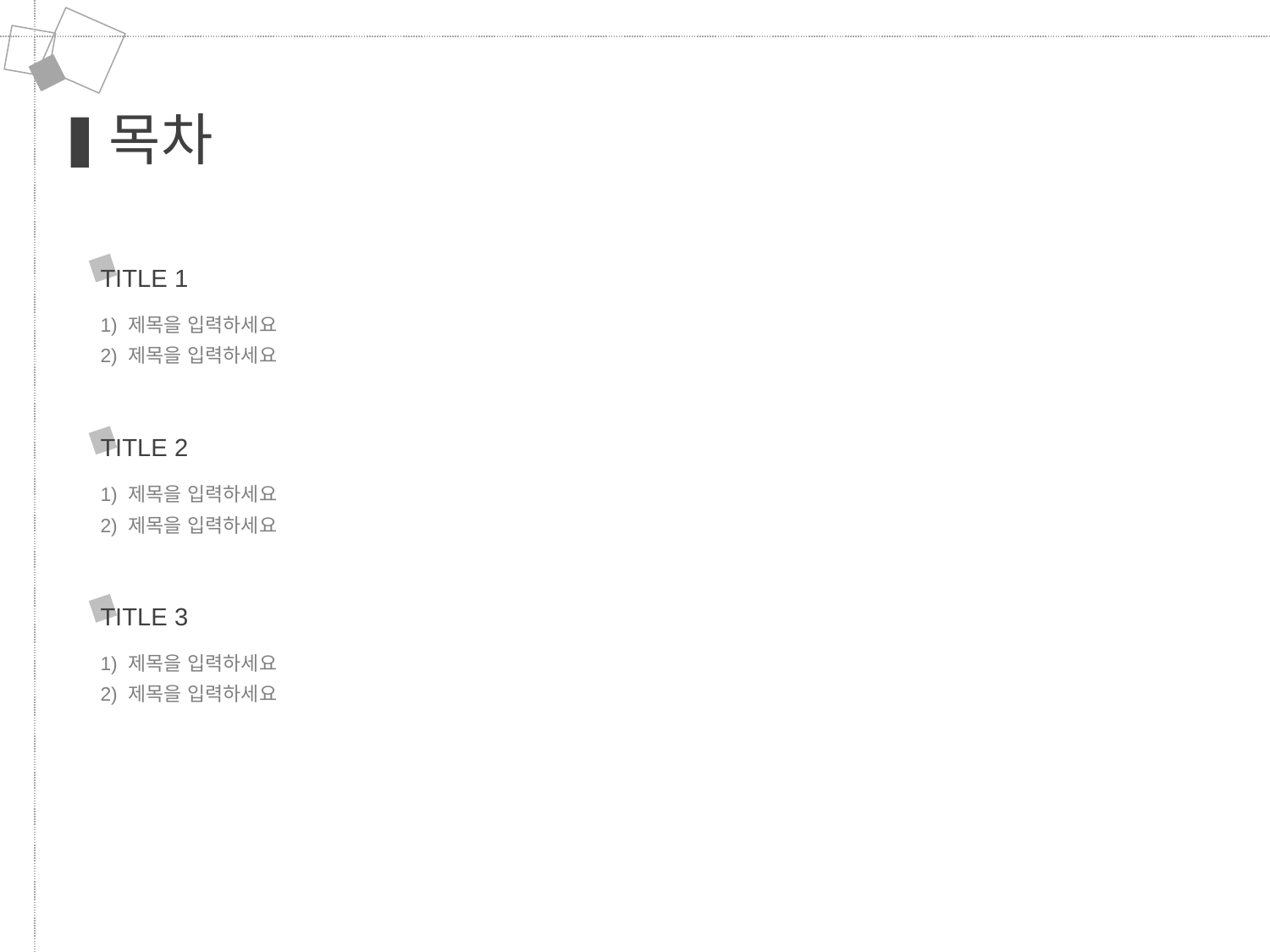

목차

TITLE 1

1) 제목을 입력하세요
2) 제목을 입력하세요
TITLE 2

1) 제목을 입력하세요
2) 제목을 입력하세요
TITLE 3

1) 제목을 입력하세요
2) 제목을 입력하세요